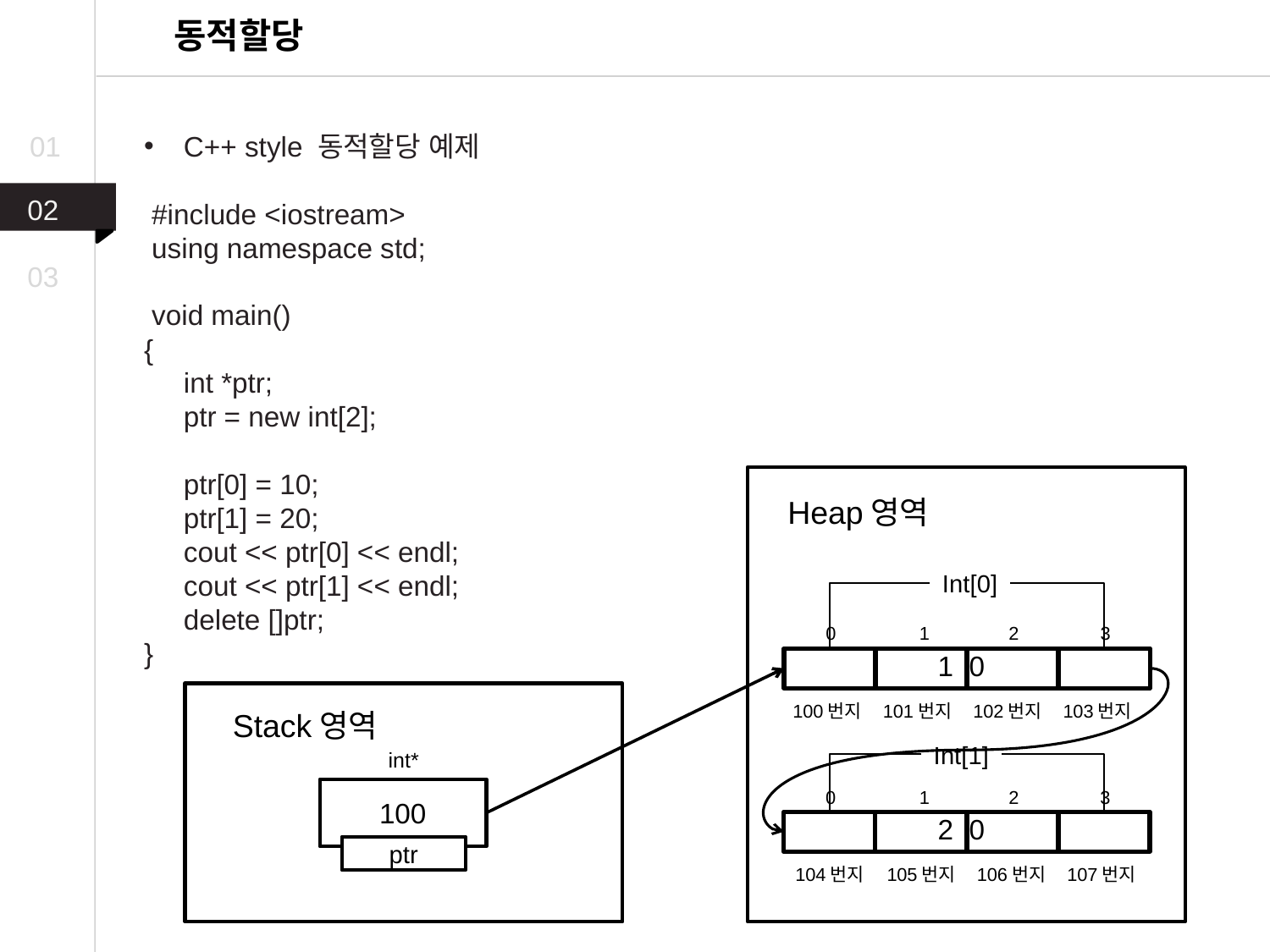

동적할당
01
C++ style 동적할당 예제

 #include <iostream>
 using namespace std;

 void main()
{
	int *ptr;
	ptr = new int[2];

	ptr[0] = 10;
	ptr[1] = 20;
	cout << ptr[0] << endl;
	cout << ptr[1] << endl;
	delete []ptr;
}

02

03

Heap영역
Int[0]
0
1
2
3

100번지
101번지
102번지
103번지
1  0

Stack영역
Int[1]
int*

0
1
2
3

104번지
105번지
106번지
107번지
2  0
100
ptr